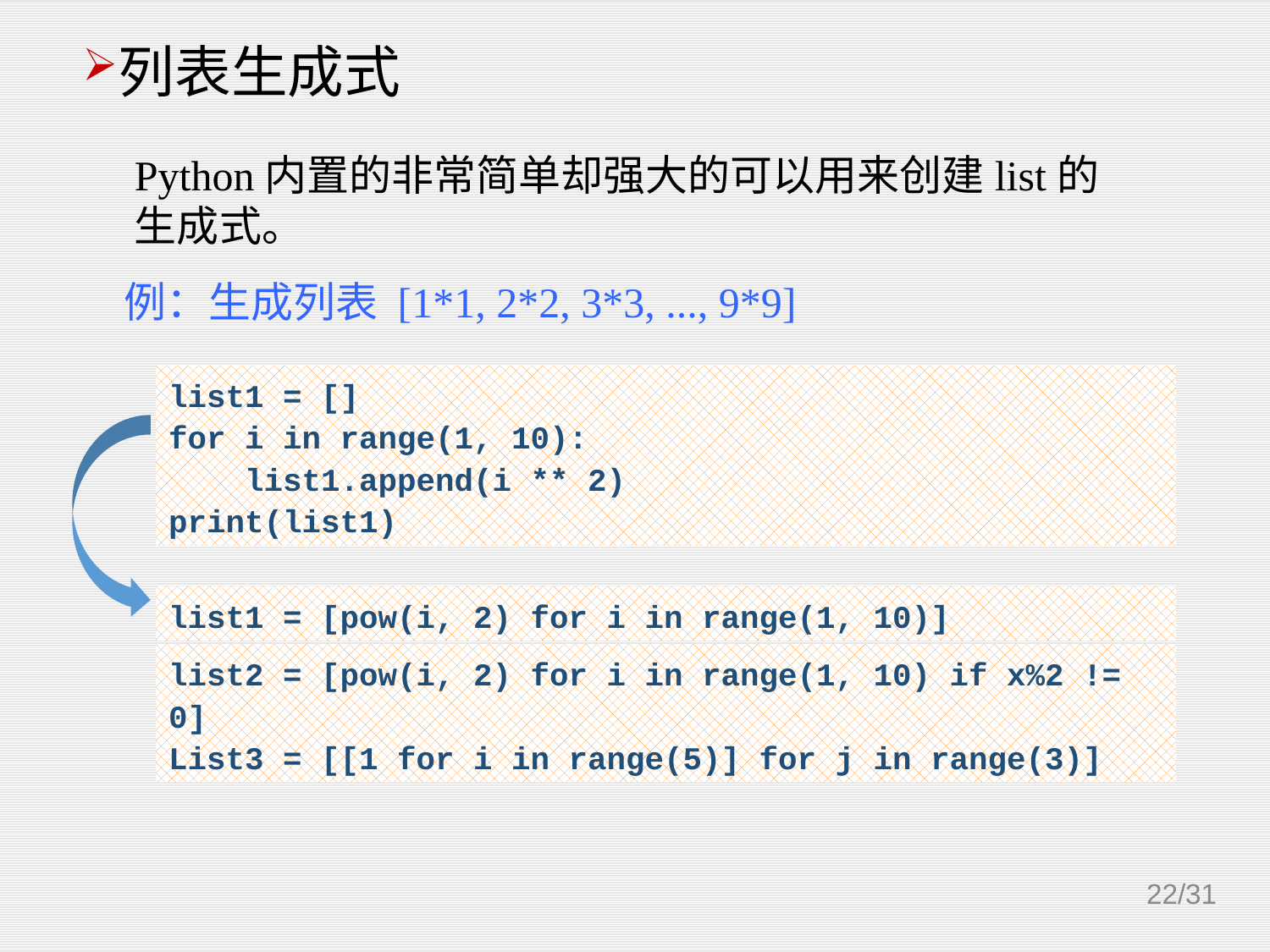

列表生成式
Python内置的非常简单却强大的可以用来创建list的生成式。
例：生成列表 [1*1, 2*2, 3*3, ..., 9*9]
list1 = []
for i in range(1, 10):
    list1.append(i ** 2)
print(list1)

list1 = [pow(i, 2) for i in range(1, 10)]
list2 = [pow(i, 2) for i in range(1, 10) if x%2 != 0]
List3 = [[1 for i in range(5)] for j in range(3)]